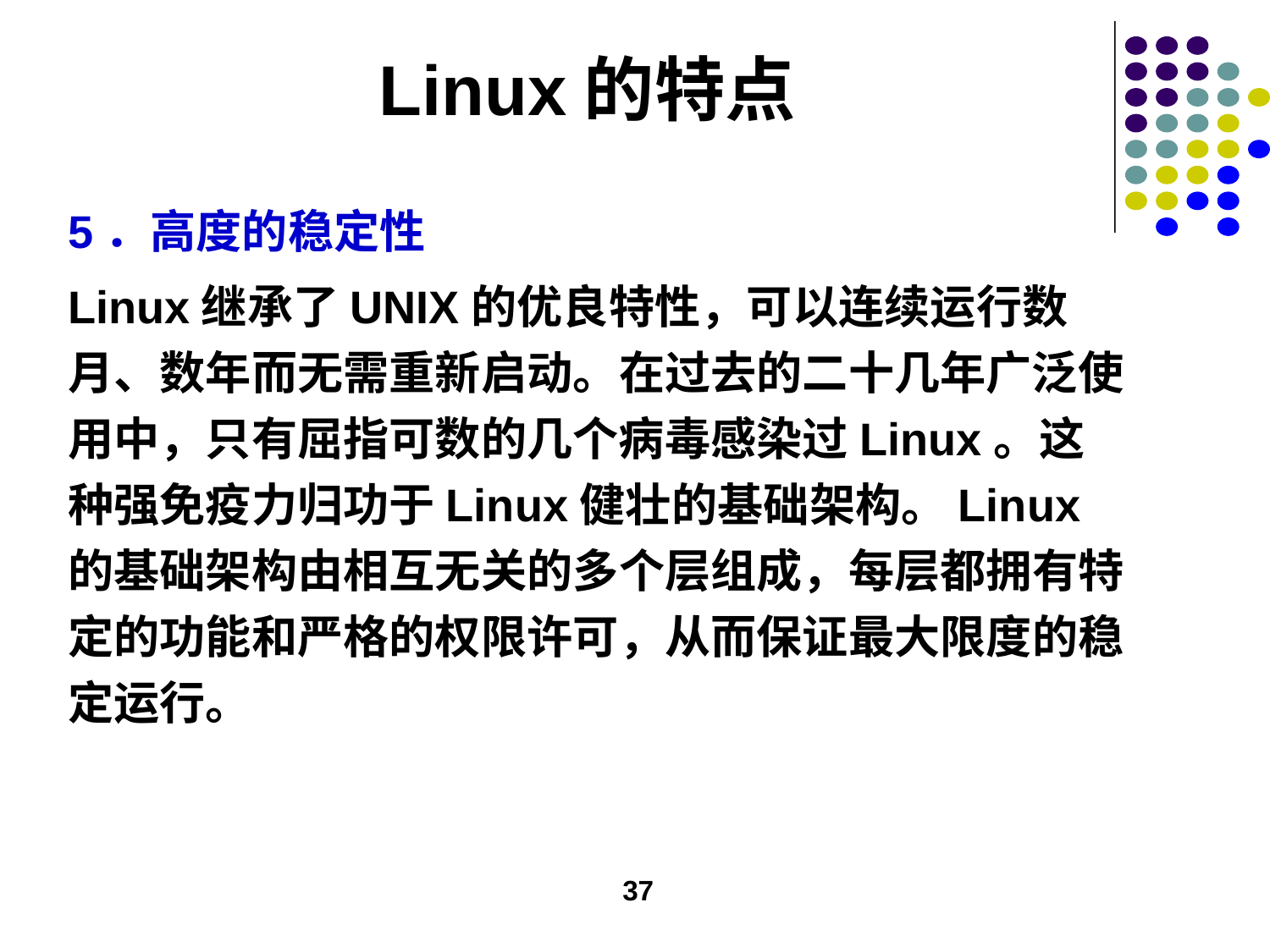

# Linux的特点
5．高度的稳定性
Linux继承了UNIX的优良特性，可以连续运行数月、数年而无需重新启动。在过去的二十几年广泛使用中，只有屈指可数的几个病毒感染过Linux。这种强免疫力归功于Linux健壮的基础架构。Linux的基础架构由相互无关的多个层组成，每层都拥有特定的功能和严格的权限许可，从而保证最大限度的稳定运行。

37